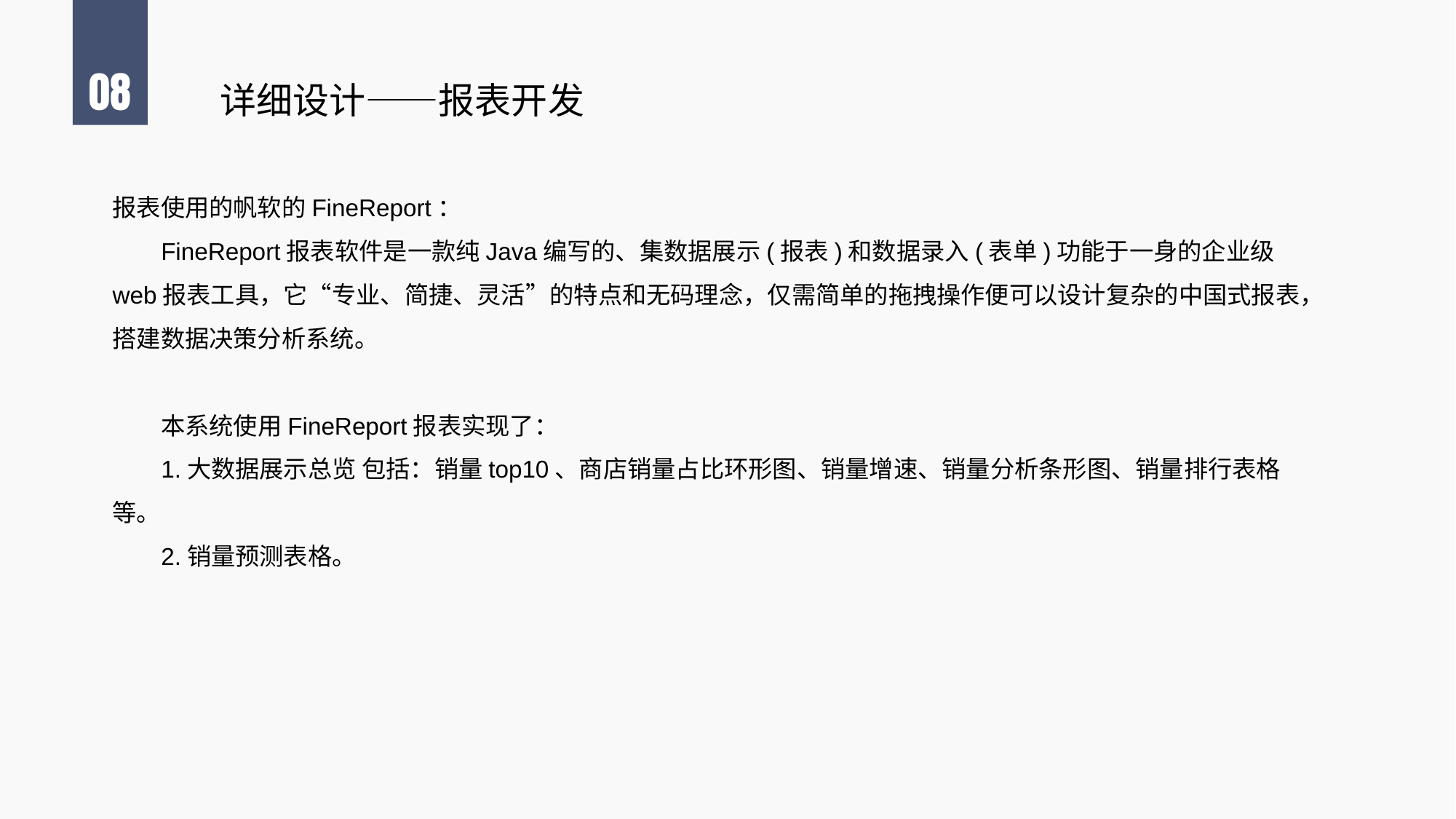

08
详细设计——报表开发
报表使用的帆软的FineReport：
FineReport报表软件是一款纯Java编写的、集数据展示(报表)和数据录入(表单)功能于一身的企业级web报表工具，它“专业、简捷、灵活”的特点和无码理念，仅需简单的拖拽操作便可以设计复杂的中国式报表，搭建数据决策分析系统。

本系统使用FineReport报表实现了：
1.大数据展示总览 包括：销量top10、商店销量占比环形图、销量增速、销量分析条形图、销量排行表格等。
2.销量预测表格。